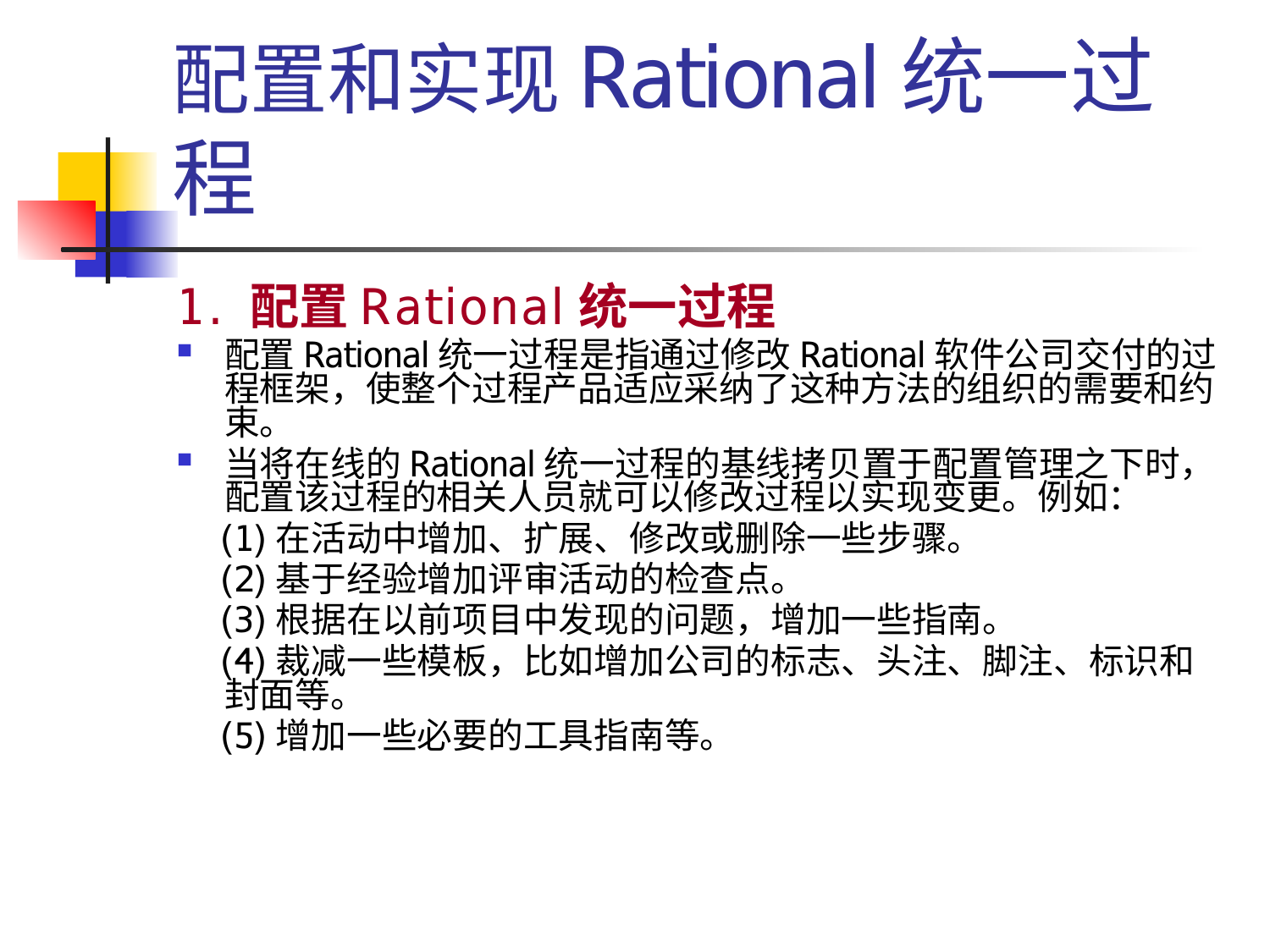

# 配置和实现Rational统一过程
1. 配置Rational统一过程
配置Rational统一过程是指通过修改Rational软件公司交付的过程框架，使整个过程产品适应采纳了这种方法的组织的需要和约束。
当将在线的Rational统一过程的基线拷贝置于配置管理之下时，配置该过程的相关人员就可以修改过程以实现变更。例如：
    (1)在活动中增加、扩展、修改或删除一些步骤。
    (2)基于经验增加评审活动的检查点。
    (3)根据在以前项目中发现的问题，增加一些指南。
    (4)裁减一些模板，比如增加公司的标志、头注、脚注、标识和 封面等。
    (5)增加一些必要的工具指南等。